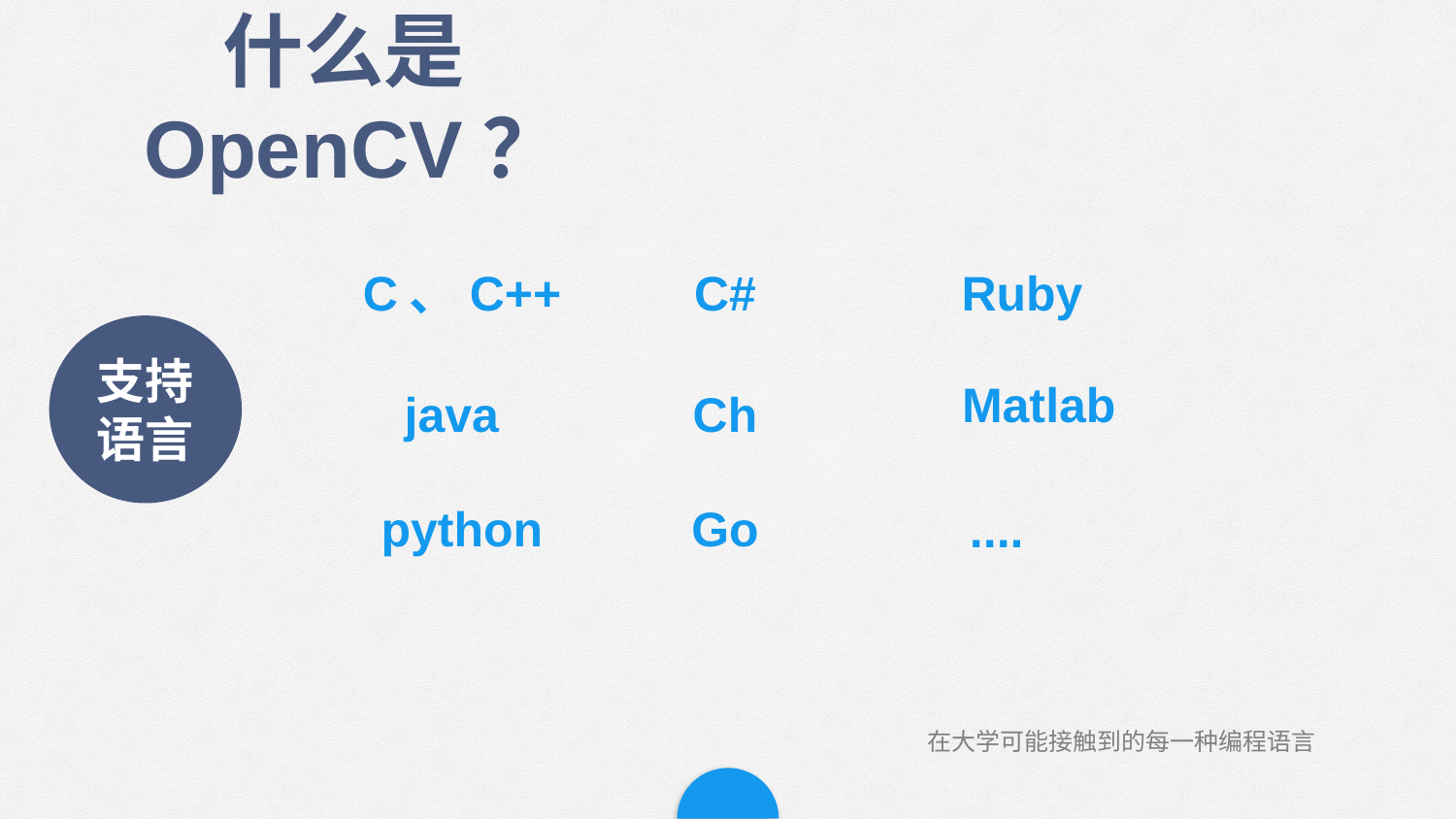

什么是OpenCV？
C、C++
C#
Ruby
支持语言
Matlab
java
Ch
python
Go
....
在大学可能接触到的每一种编程语言
5